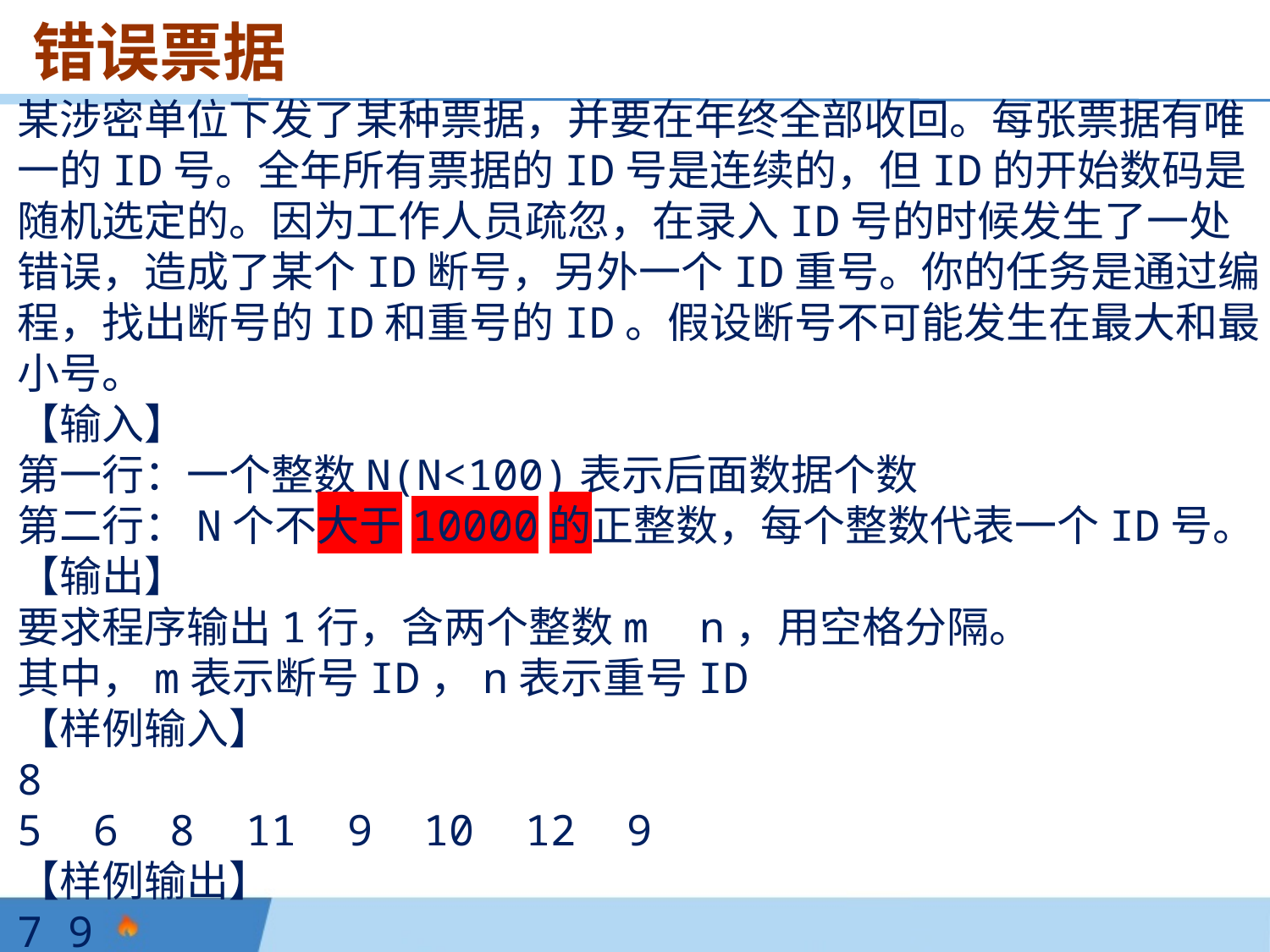

错误票据
某涉密单位下发了某种票据，并要在年终全部收回。每张票据有唯一的ID号。全年所有票据的ID号是连续的，但ID的开始数码是随机选定的。因为工作人员疏忽，在录入ID号的时候发生了一处错误，造成了某个ID断号，另外一个ID重号。你的任务是通过编程，找出断号的ID和重号的ID。假设断号不可能发生在最大和最小号。
【输入】
第一行：一个整数N(N<100)表示后面数据个数
第二行：N个不大于10000的正整数，每个整数代表一个ID号。
【输出】
要求程序输出1行，含两个整数m  n，用空格分隔。
其中，m表示断号ID，n表示重号ID
【样例输入】
8
5  6  8  11  9  10  12  9
【样例输出】
7 9